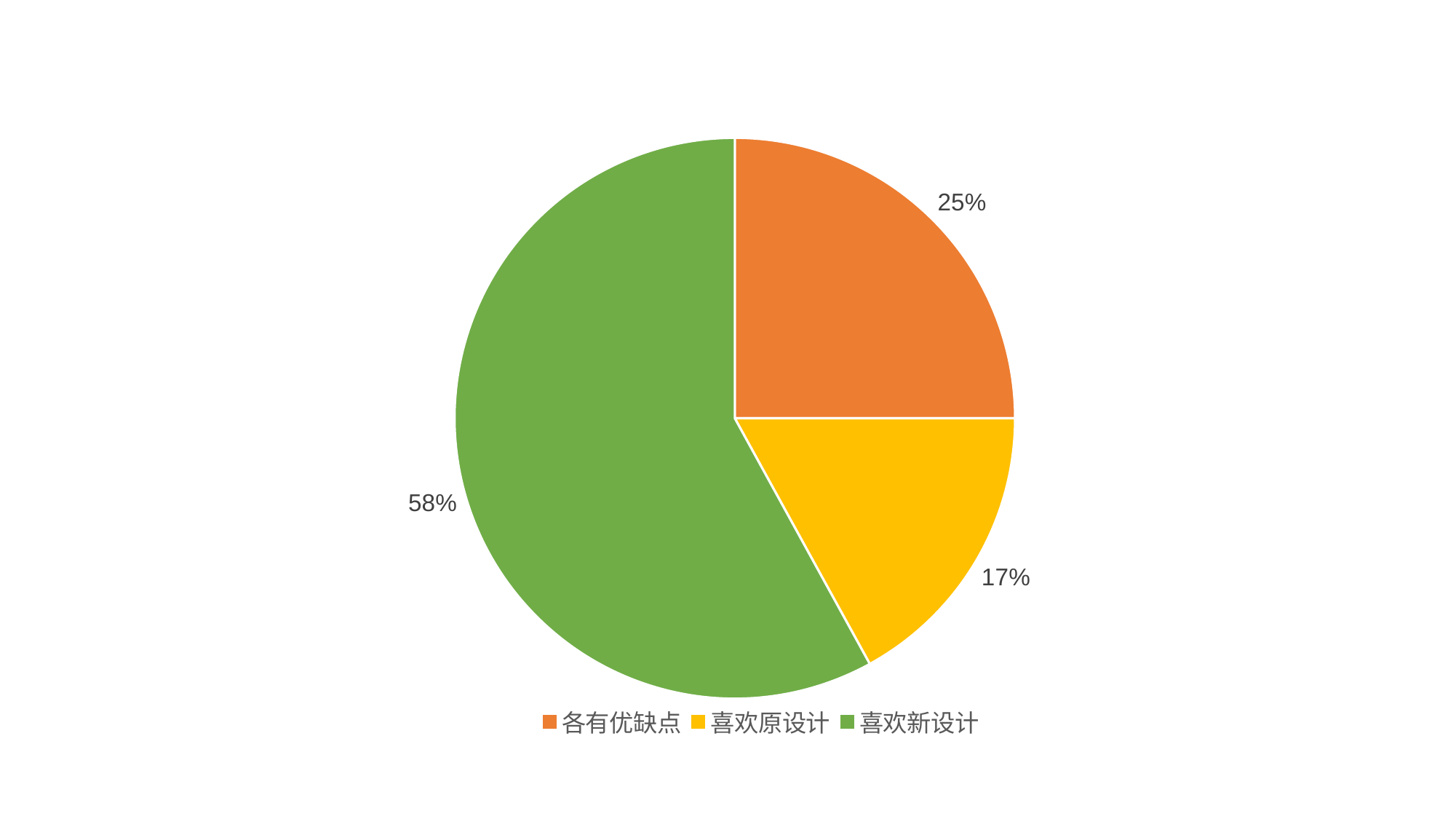

### Chart

| Category | 销售额 |
|---|---|
| 各有优缺点 | 0.25 |
| 喜欢原设计 | 0.17 |
| 喜欢新设计 | 0.58 |